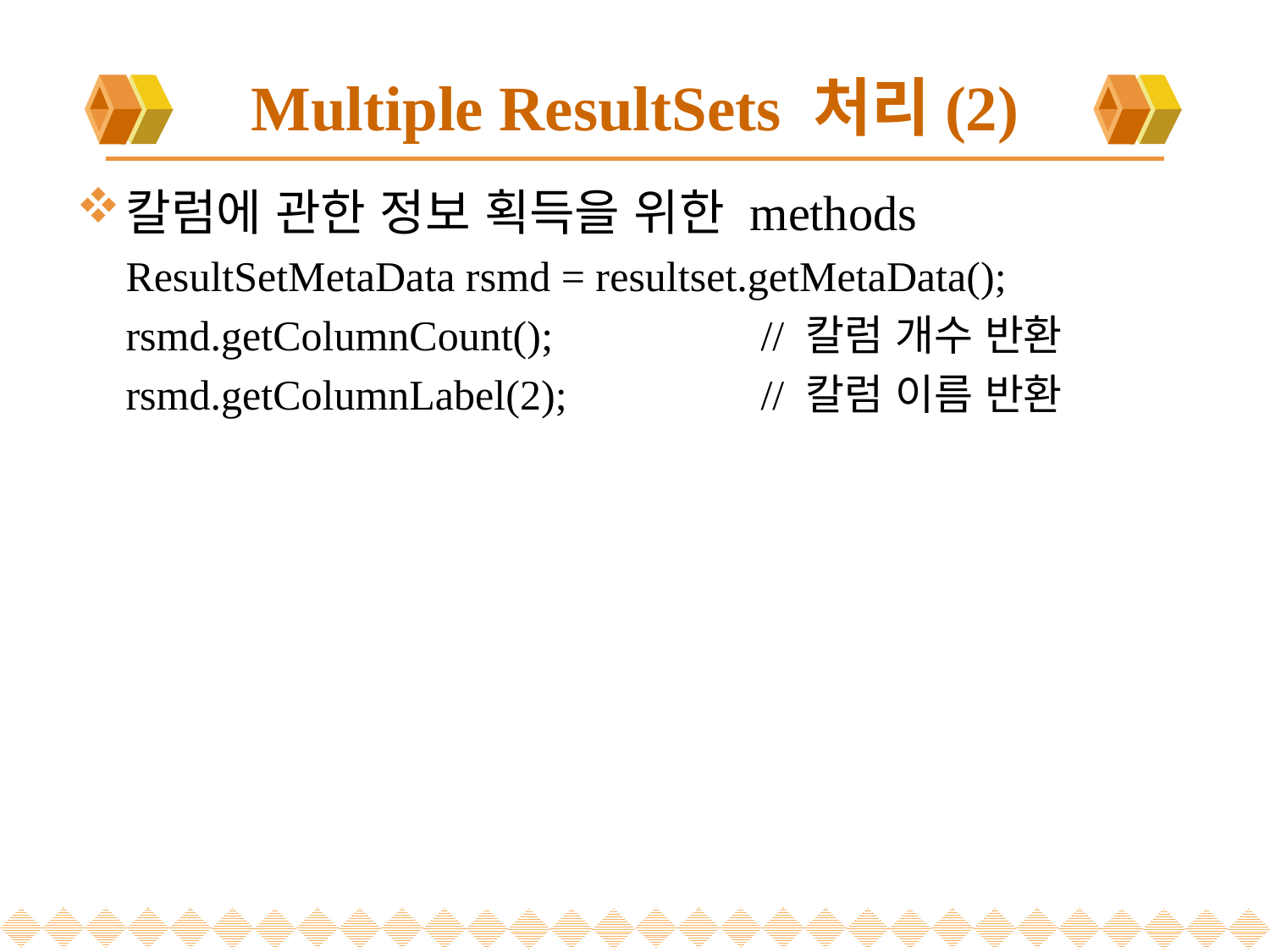

# Multiple ResultSets 처리(2)
칼럼에 관한 정보 획득을 위한 methods
ResultSetMetaData rsmd = resultset.getMetaData();
rsmd.getColumnCount();		// 칼럼 개수 반환
rsmd.getColumnLabel(2);		// 칼럼 이름 반환